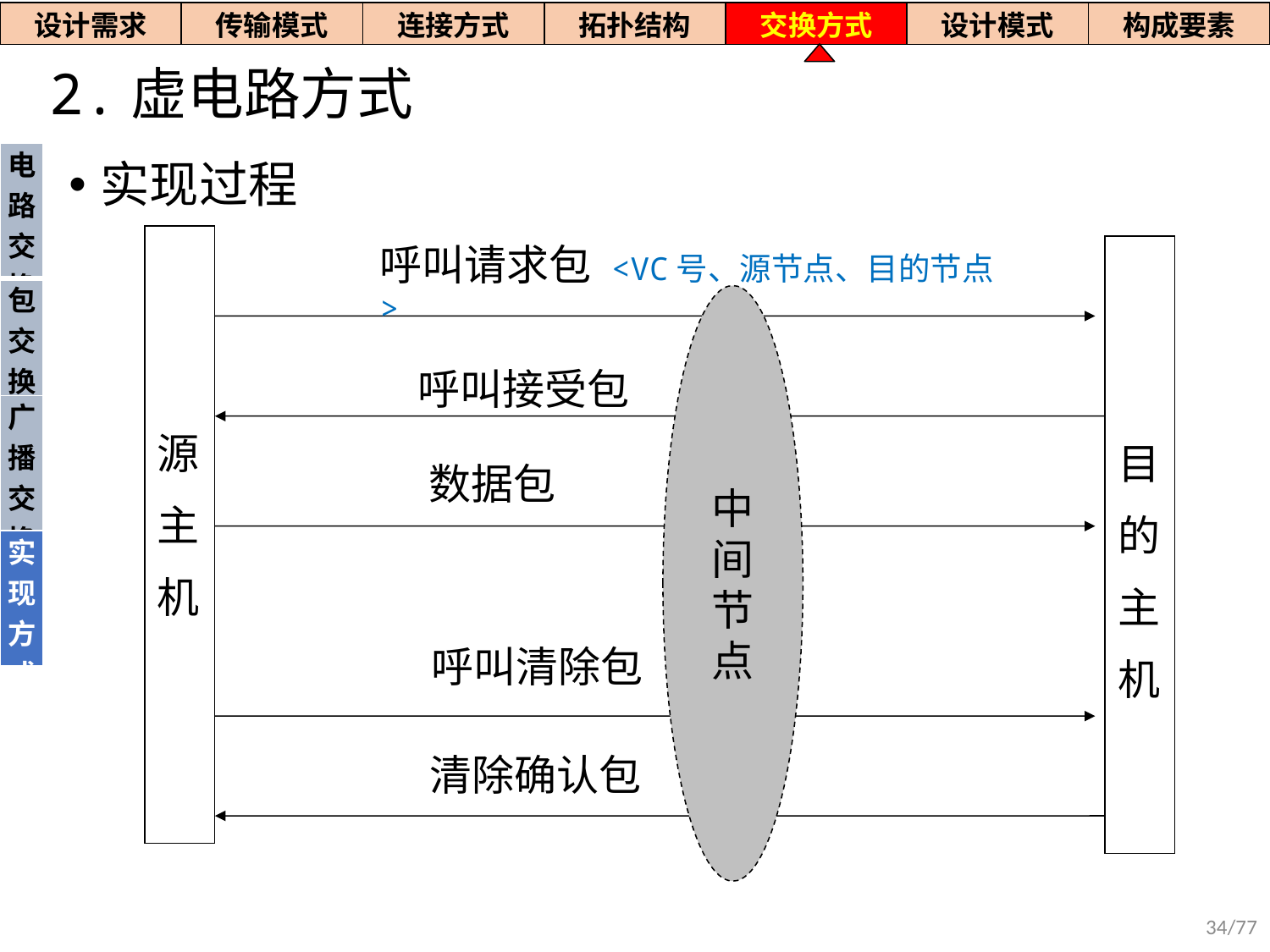

| 设计需求 | 传输模式 | 连接方式 | 拓扑结构 | 交换方式 | 设计模式 | 构成要素 |
| --- | --- | --- | --- | --- | --- | --- |

# 2.虚电路方式
| 电路交换 |
| --- |
| 包交换 |
| 广播交换 |
| 实现方式 |
实现过程

 源
主
机

呼叫请求包 <VC号、源节点、目的节点>

 目
的
主
机

中
间
节
点

呼叫接受包

数据包

呼叫清除包

清除确认包

34/77